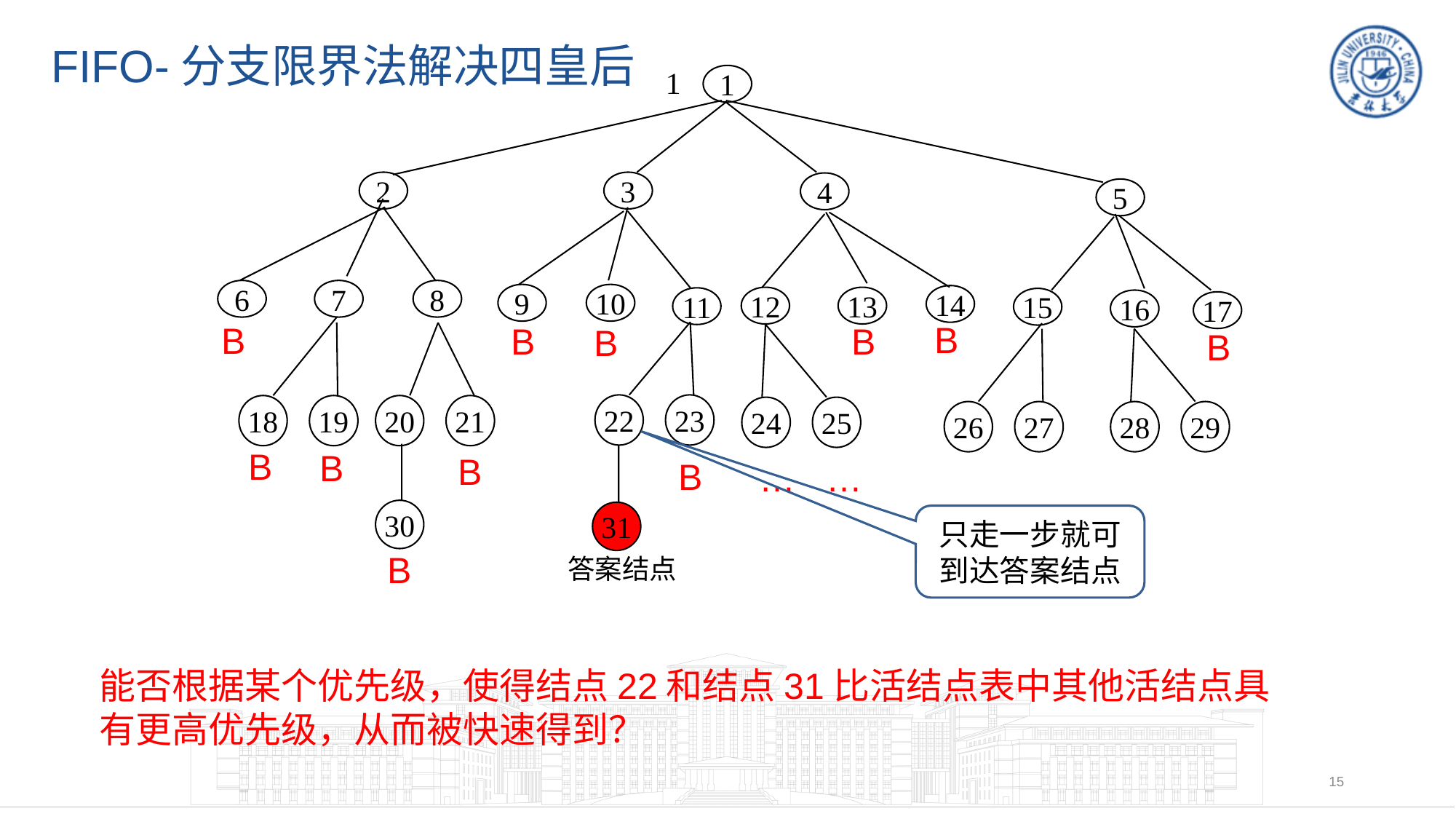

# FIFO-分支限界法解决四皇后
1
1

2
3
4
5

6
7
8

9
10
11

14
12
13

15
16
17
B
B
B
B
B

18
19
B

22
23

20
21

26
27

25
24

29
28
B
B
B

30

31
B
…   …
只走一步就可到达答案结点
B
答案结点
能否根据某个优先级，使得结点22和结点31比活结点表中其他活结点具有更高优先级，从而被快速得到？
15